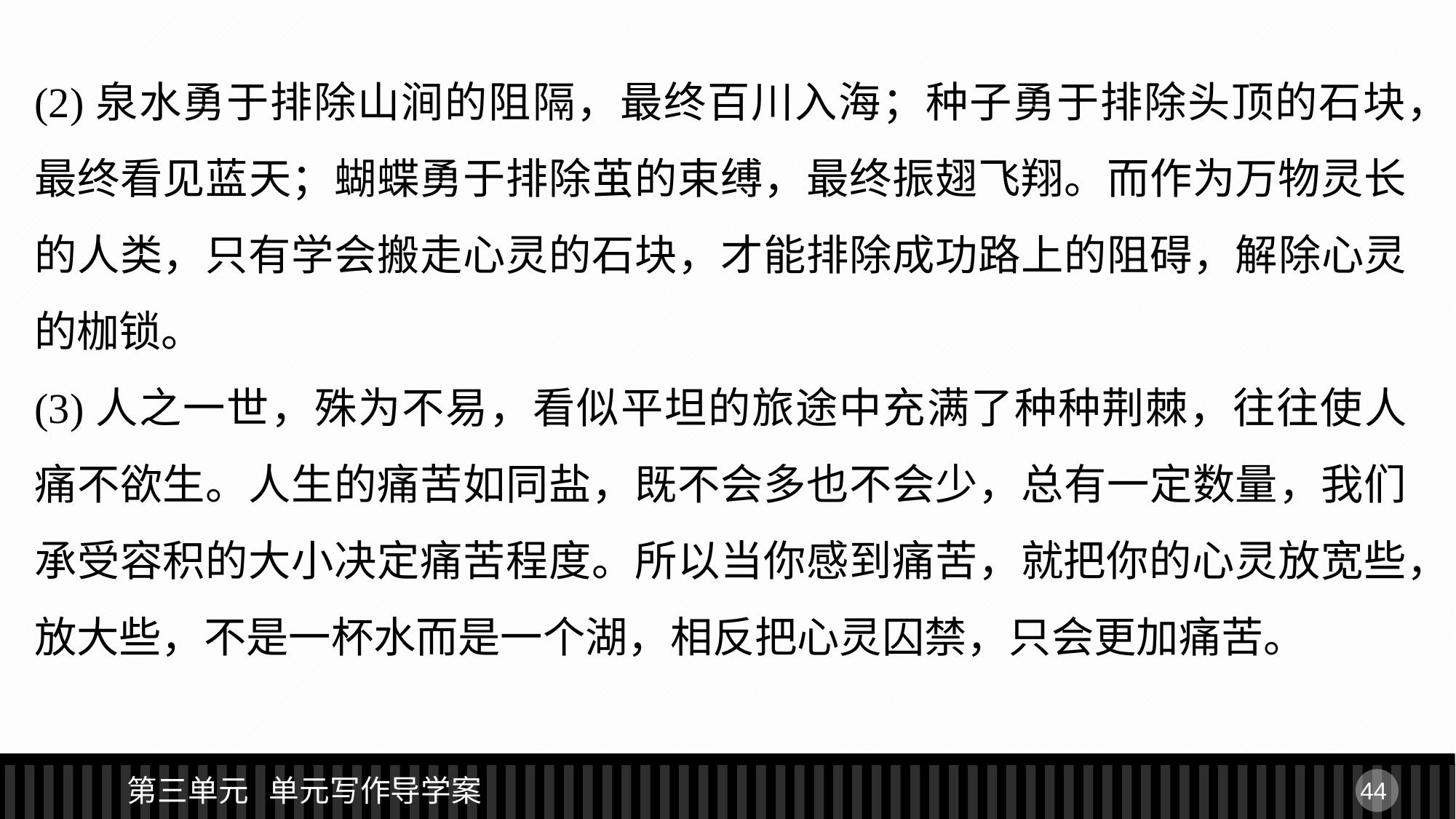

(2)泉水勇于排除山涧的阻隔，最终百川入海；种子勇于排除头顶的石块，最终看见蓝天；蝴蝶勇于排除茧的束缚，最终振翅飞翔。而作为万物灵长的人类，只有学会搬走心灵的石块，才能排除成功路上的阻碍，解除心灵的枷锁。
(3)人之一世，殊为不易，看似平坦的旅途中充满了种种荆棘，往往使人痛不欲生。人生的痛苦如同盐，既不会多也不会少，总有一定数量，我们承受容积的大小决定痛苦程度。所以当你感到痛苦，就把你的心灵放宽些，放大些，不是一杯水而是一个湖，相反把心灵囚禁，只会更加痛苦。